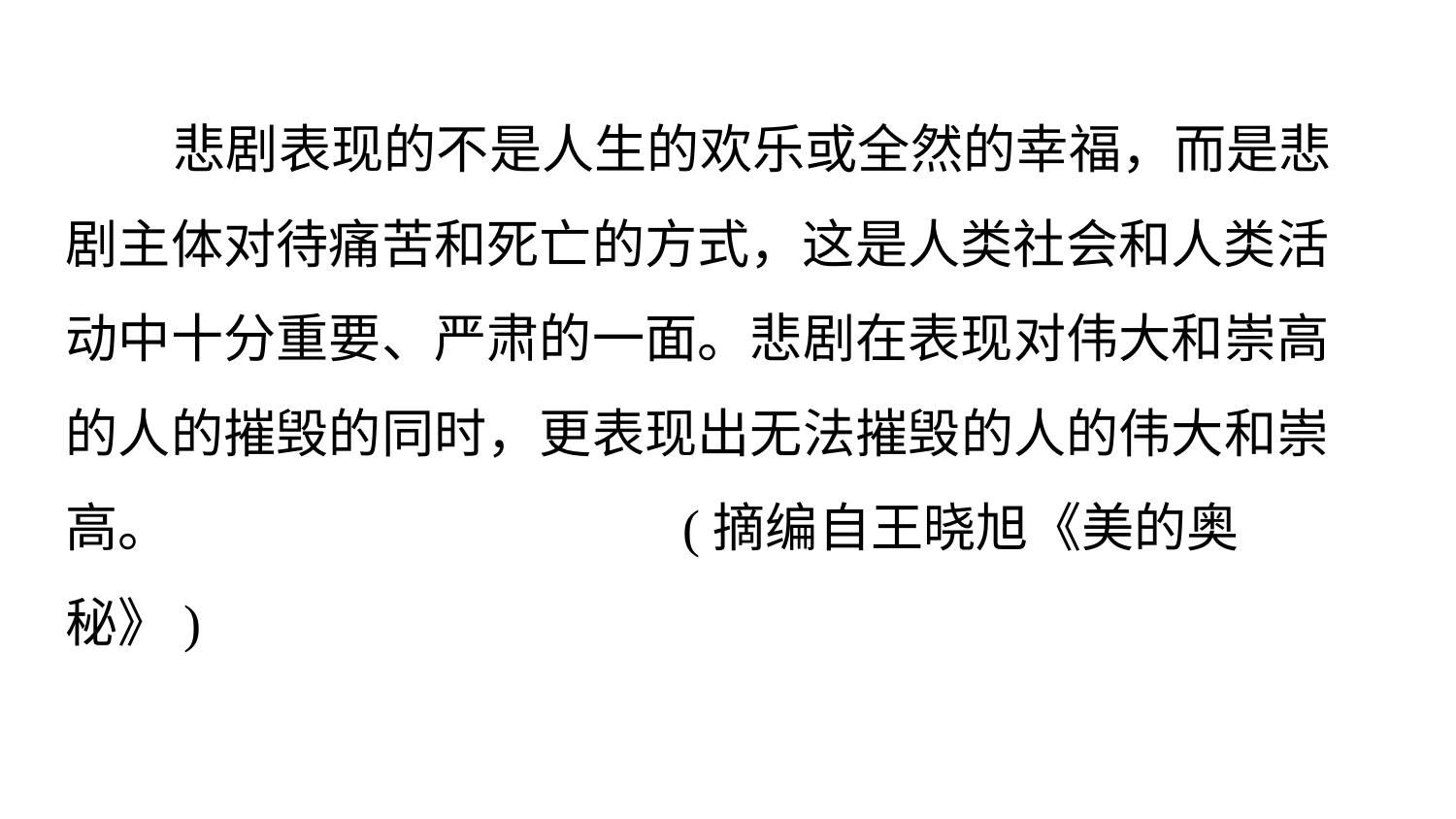

悲剧表现的不是人生的欢乐或全然的幸福，而是悲剧主体对待痛苦和死亡的方式，这是人类社会和人类活动中十分重要、严肃的一面。悲剧在表现对伟大和崇高的人的摧毁的同时，更表现出无法摧毁的人的伟大和崇高。                                          (摘编自王晓旭《美的奥秘》)